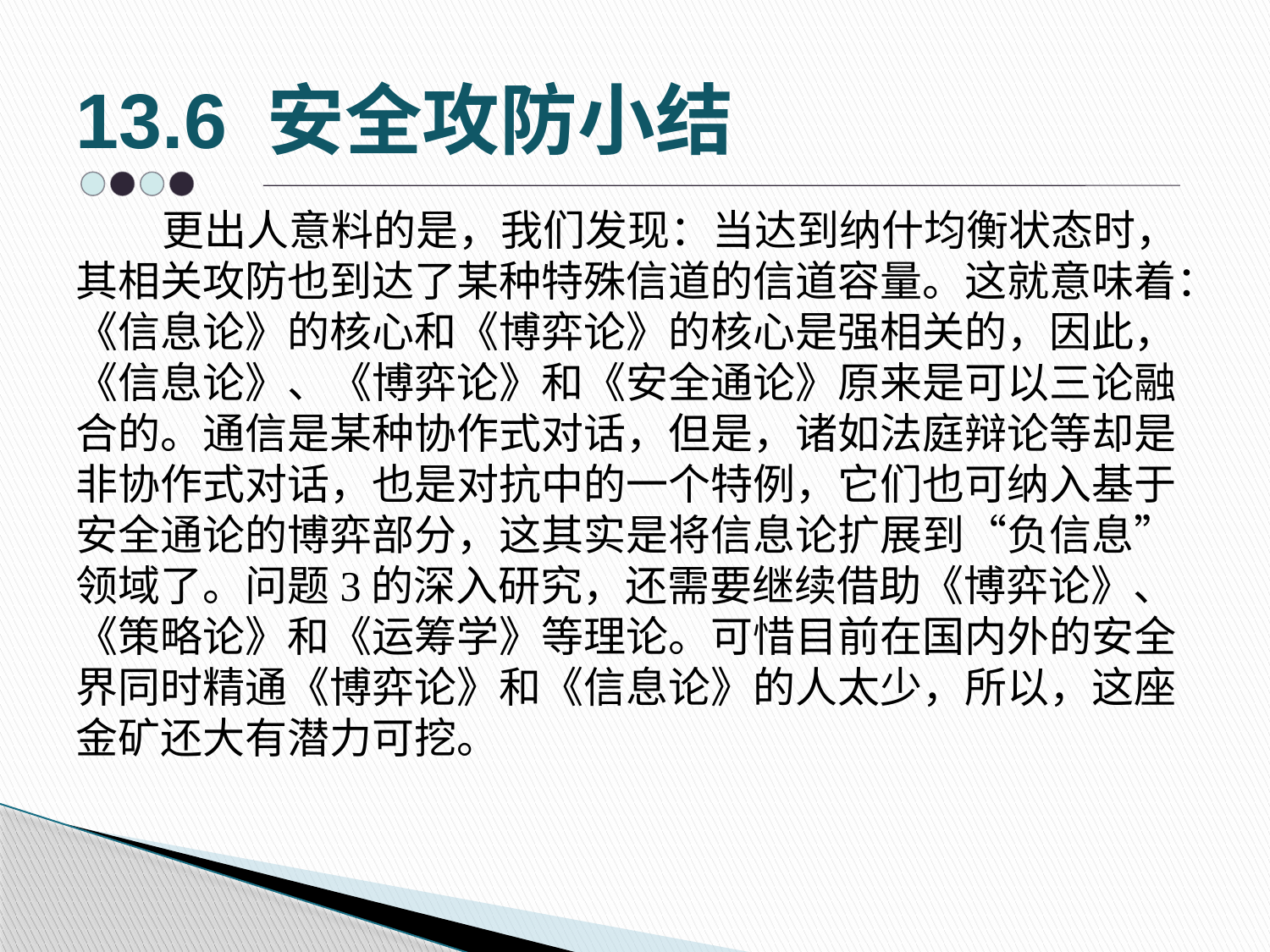

# 13.6 安全攻防小结

        更出人意料的是，我们发现：当达到纳什均衡状态时，其相关攻防也到达了某种特殊信道的信道容量。这就意味着：《信息论》的核心和《博弈论》的核心是强相关的，因此，《信息论》、《博弈论》和《安全通论》原来是可以三论融合的。通信是某种协作式对话，但是，诸如法庭辩论等却是非协作式对话，也是对抗中的一个特例，它们也可纳入基于安全通论的博弈部分，这其实是将信息论扩展到“负信息”领域了。问题3的深入研究，还需要继续借助《博弈论》、《策略论》和《运筹学》等理论。可惜目前在国内外的安全界同时精通《博弈论》和《信息论》的人太少，所以，这座金矿还大有潜力可挖。